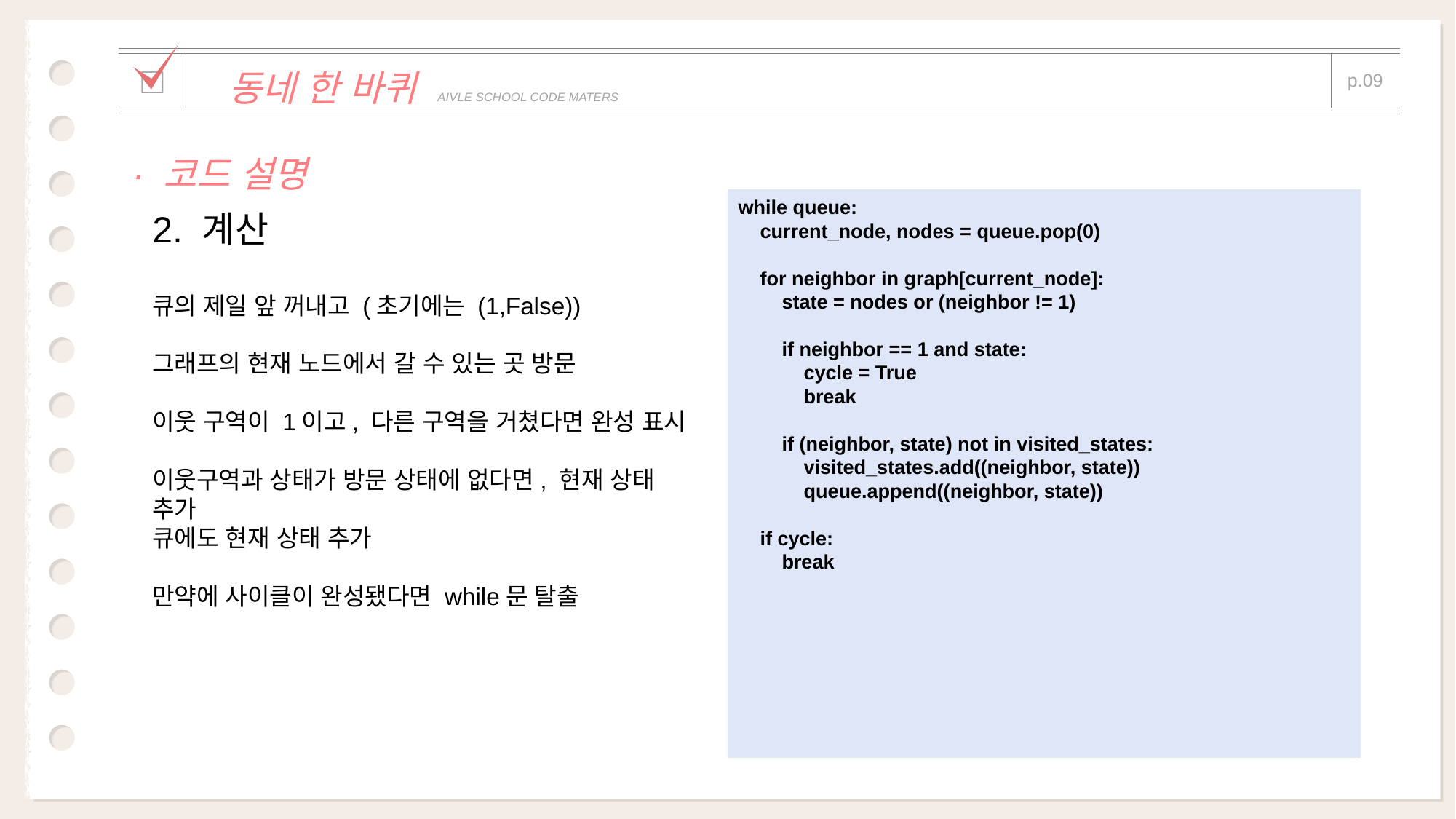

|  |  |  |
| --- | --- | --- |
| □ | 동네 한 바퀴 AIVLE SCHOOL CODE MATERS | p.09 |
|  |  |  |
· 코드 설명
while queue:
    current_node, nodes = queue.pop(0)

    for neighbor in graph[current_node]:
        state = nodes or (neighbor != 1)

        if neighbor == 1 and state:
            cycle = True
            break

        if (neighbor, state) not in visited_states:
            visited_states.add((neighbor, state))
            queue.append((neighbor, state))

    if cycle:
        break
2. 계산

큐의 제일 앞 꺼내고 (초기에는 (1,False))

그래프의 현재 노드에서 갈 수 있는 곳 방문

이웃 구역이 1이고, 다른 구역을 거쳤다면 완성 표시

이웃구역과 상태가 방문 상태에 없다면, 현재 상태 추가
큐에도 현재 상태 추가

만약에 사이클이 완성됐다면 while문 탈출